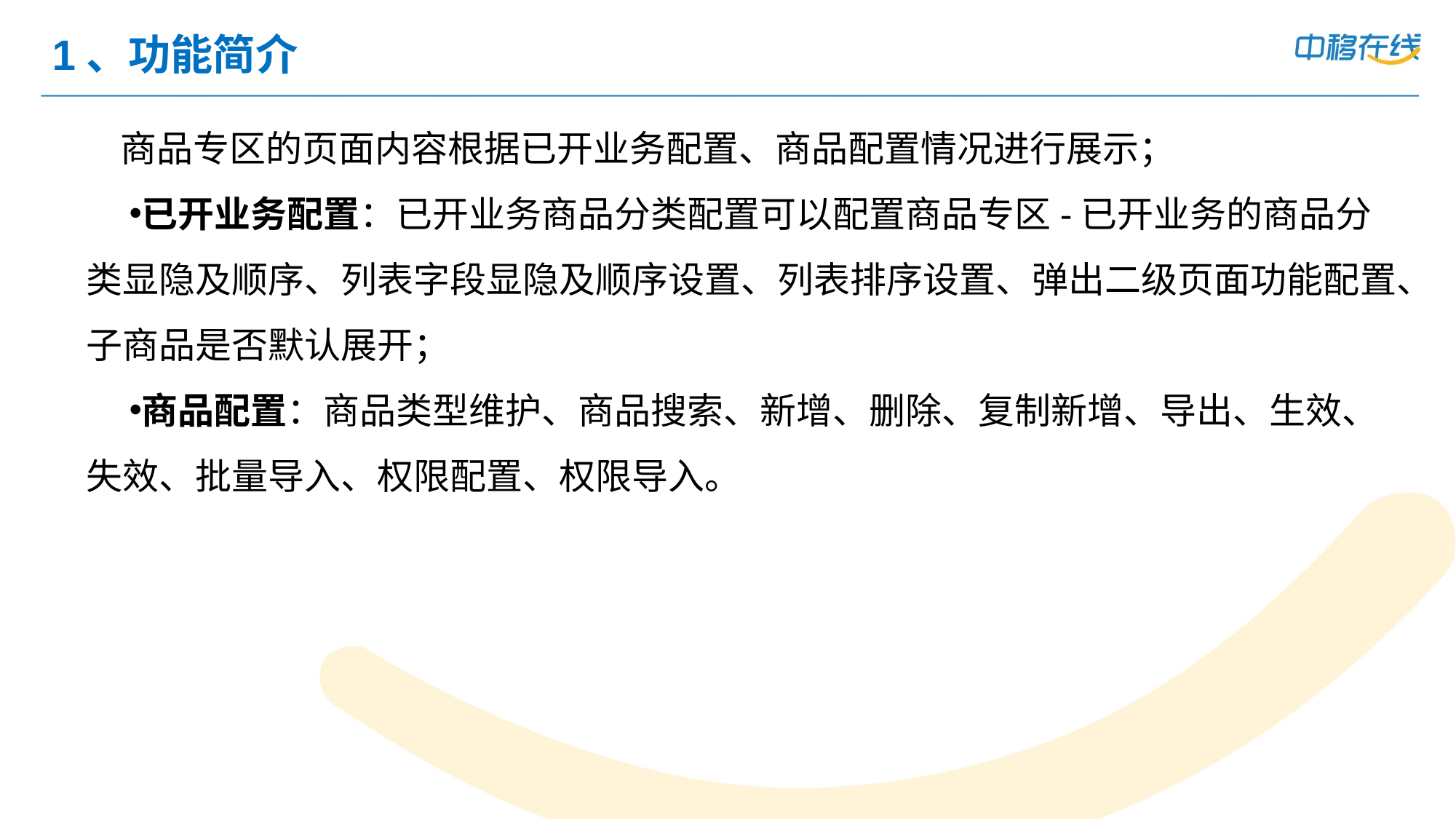

# 1、功能简介
  商品专区的页面内容根据已开业务配置、商品配置情况进行展示；
已开业务配置：已开业务商品分类配置可以配置商品专区-已开业务的商品分类显隐及顺序、列表字段显隐及顺序设置、列表排序设置、弹出二级页面功能配置、子商品是否默认展开；
商品配置：商品类型维护、商品搜索、新增、删除、复制新增、导出、生效、失效、批量导入、权限配置、权限导入。